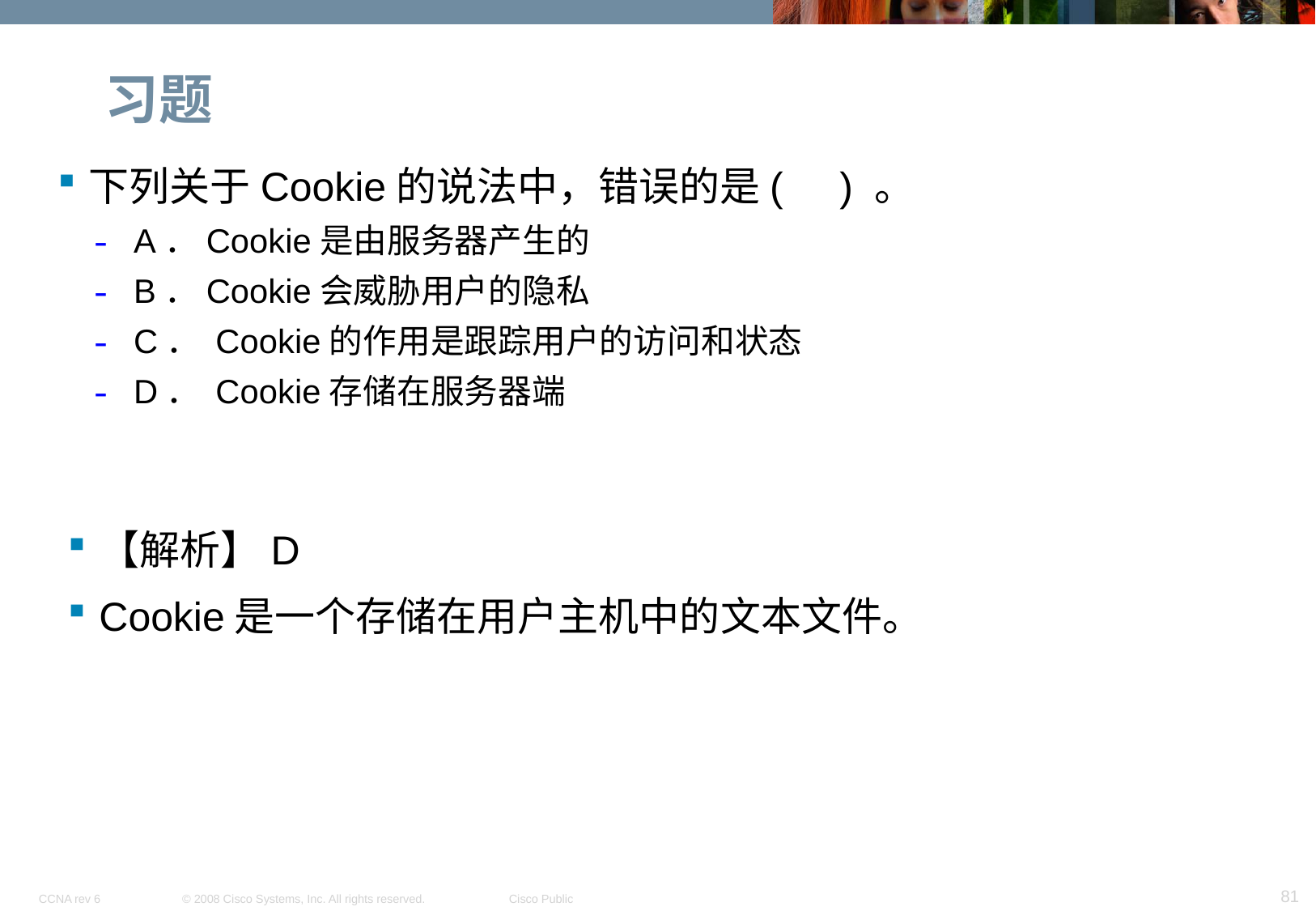

# 习题
下列关于Cookie的说法中，错误的是(     ) 。
A．Cookie是由服务器产生的
B．Cookie会威胁用户的隐私
C． Cookie的作用是跟踪用户的访问和状态
D． Cookie存储在服务器端
【解析】D
Cookie是一个存储在用户主机中的文本文件。